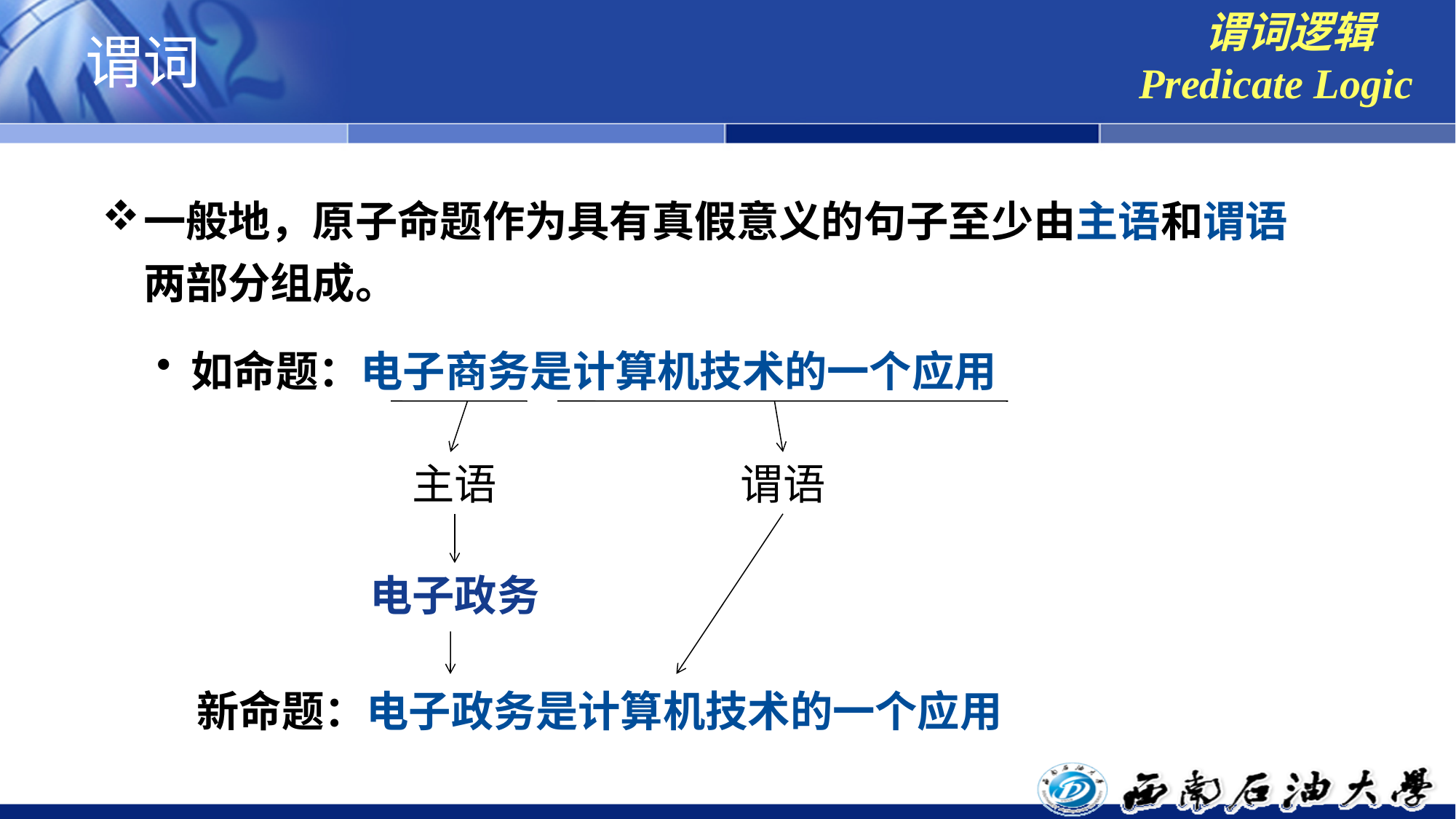

谓词逻辑
Predicate Logic
# 谓词
一般地，原子命题作为具有真假意义的句子至少由主语和谓语两部分组成。
如命题：电子商务是计算机技术的一个应用
谓语
主语
电子政务
新命题：电子政务是计算机技术的一个应用